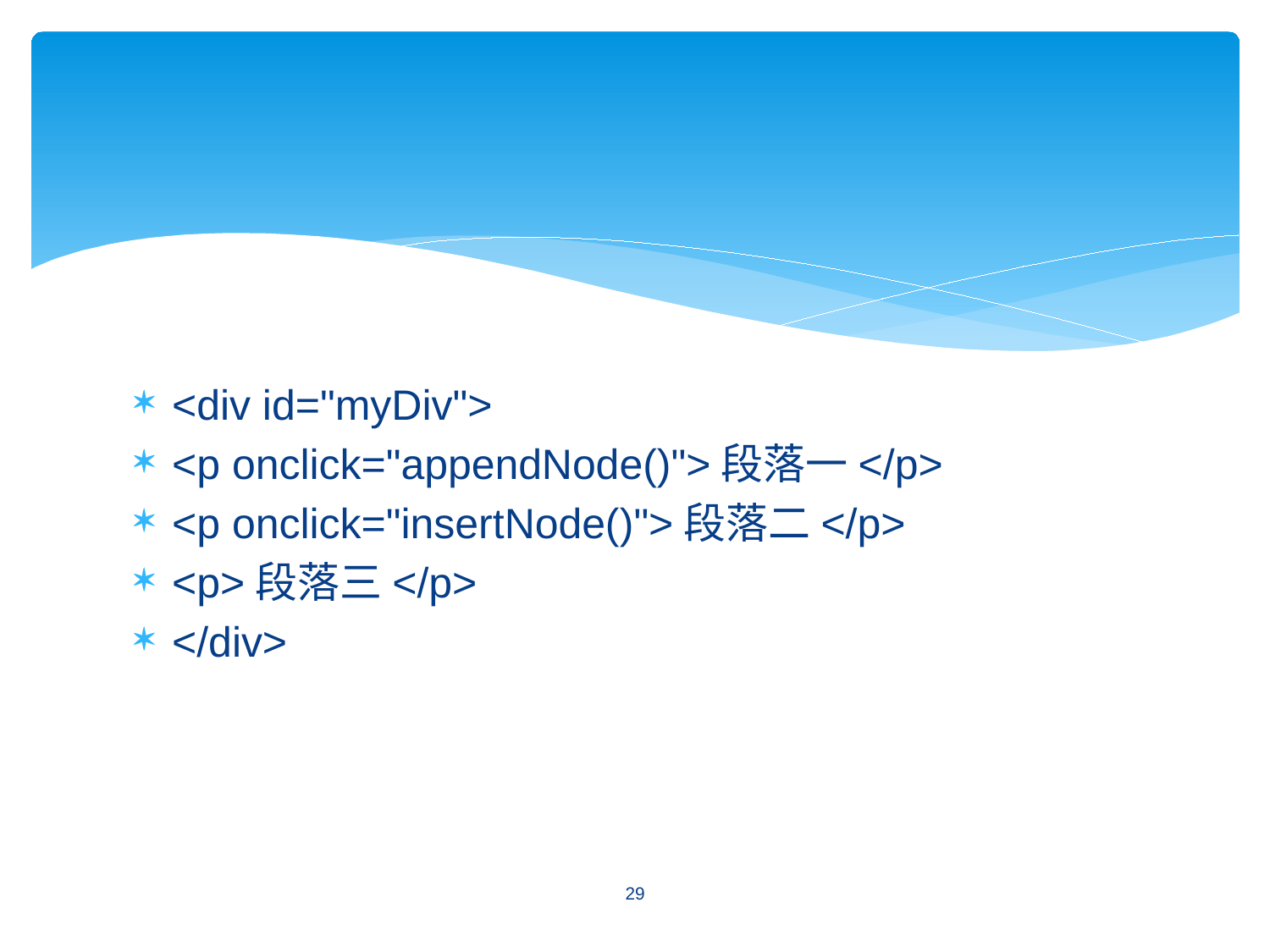

#
<div id="myDiv">
<p onclick="appendNode()">段落一</p>
<p onclick="insertNode()">段落二</p>
<p>段落三</p>
</div>
29